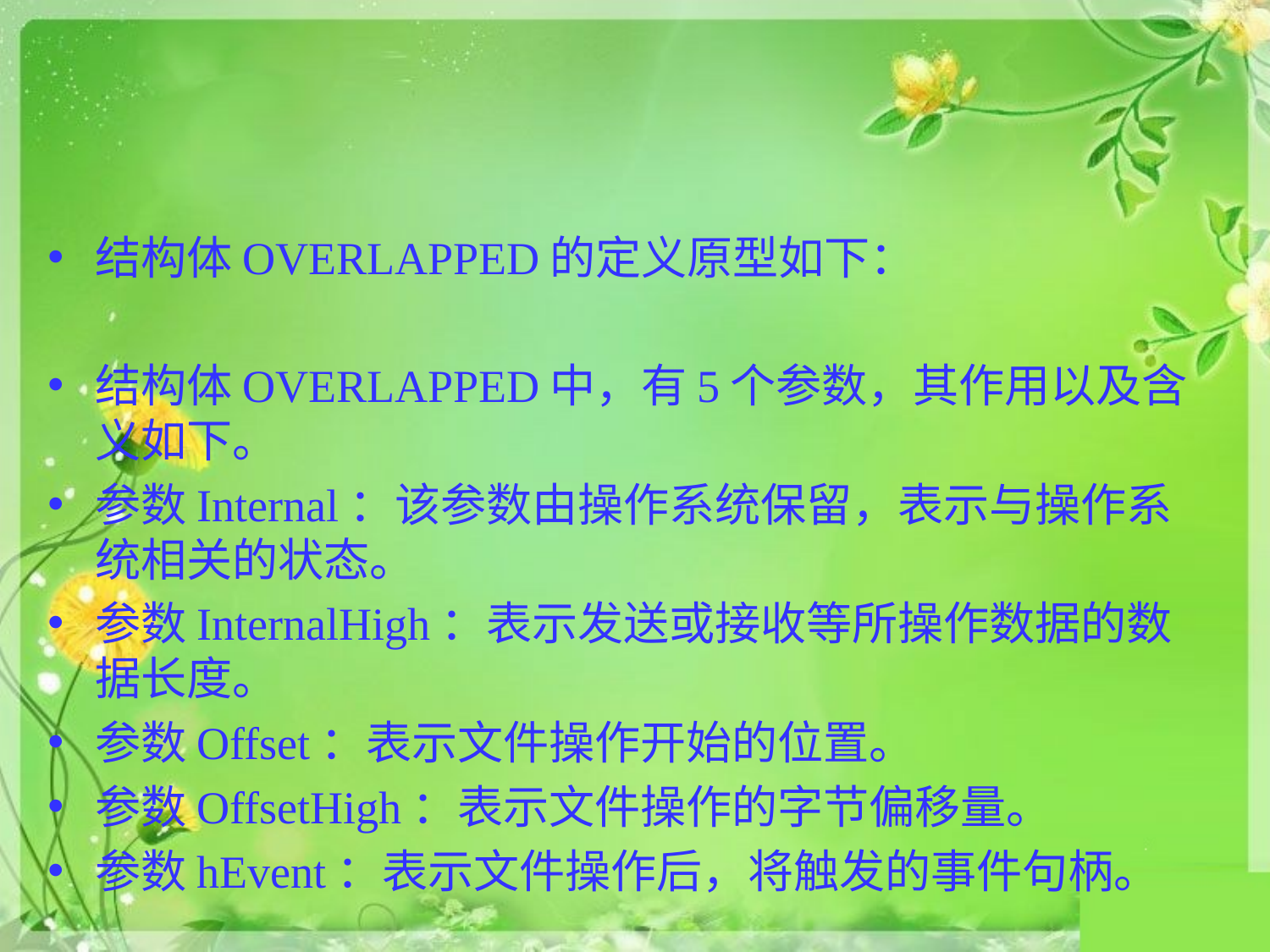

#
结构体OVERLAPPED的定义原型如下：

结构体OVERLAPPED中，有5个参数，其作用以及含义如下。
参数Internal：该参数由操作系统保留，表示与操作系统相关的状态。
参数InternalHigh：表示发送或接收等所操作数据的数据长度。
参数Offset：表示文件操作开始的位置。
参数OffsetHigh：表示文件操作的字节偏移量。
参数hEvent：表示文件操作后，将触发的事件句柄。